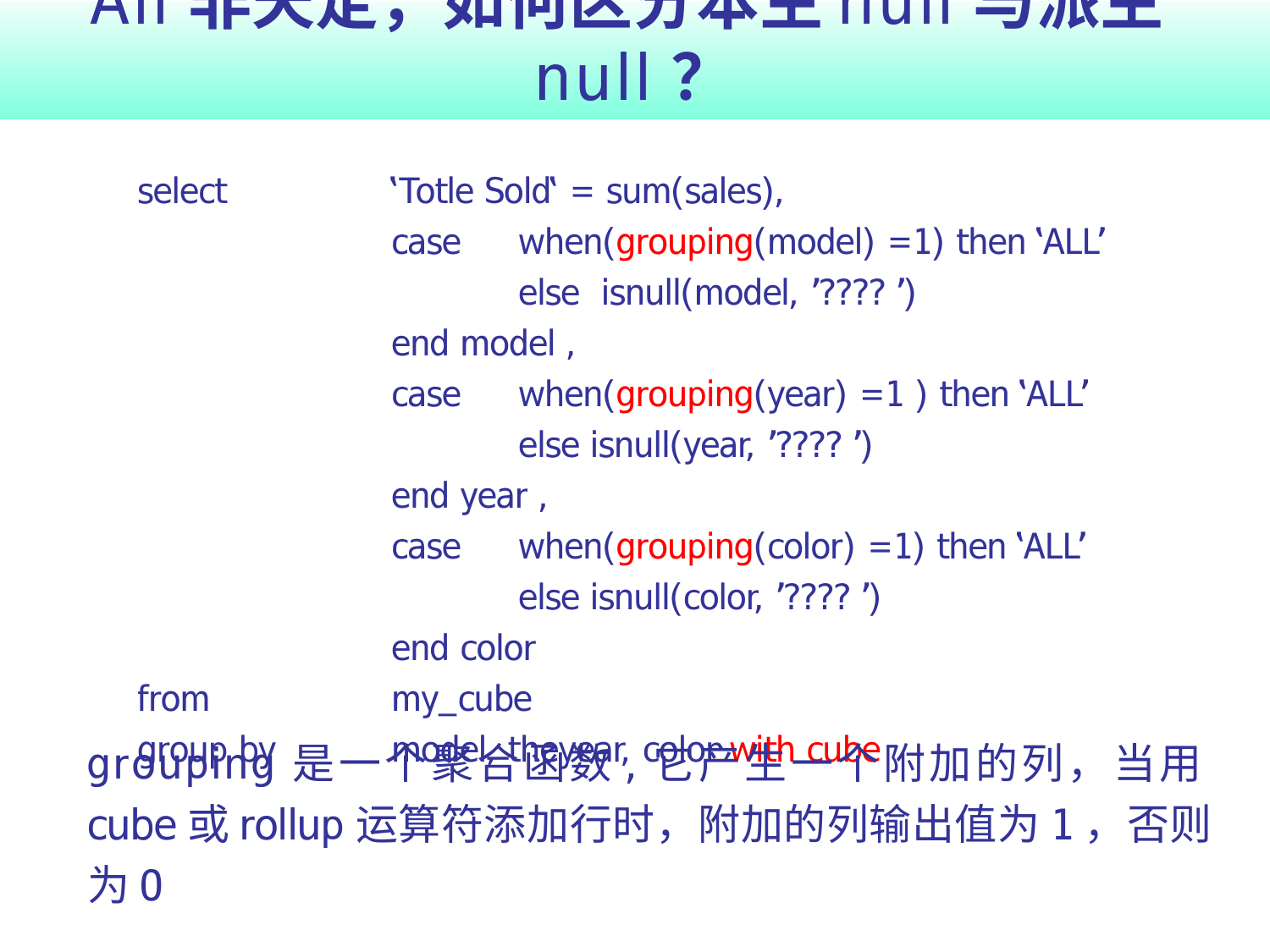

# All非天定，如何区分本生null与派生null？
select		‘Totle Sold‘ = sum(sales),
		case 	when(grouping(model) =1) then ‘ALL’
 			else  isnull(model, ’???? ’)
		end model ,
		case 	when(grouping(year) =1 ) then ‘ALL’
 			else isnull(year, ’???? ’)
		end year ,
		case 	when(grouping(color) =1) then ‘ALL’
 			else isnull(color, ’???? ’)
		end color
from 		my_cube
group by	model, theyear, color with cube
grouping是一个聚合函数,它产生一个附加的列，当用cube或rollup运算符添加行时，附加的列输出值为1，否则为0